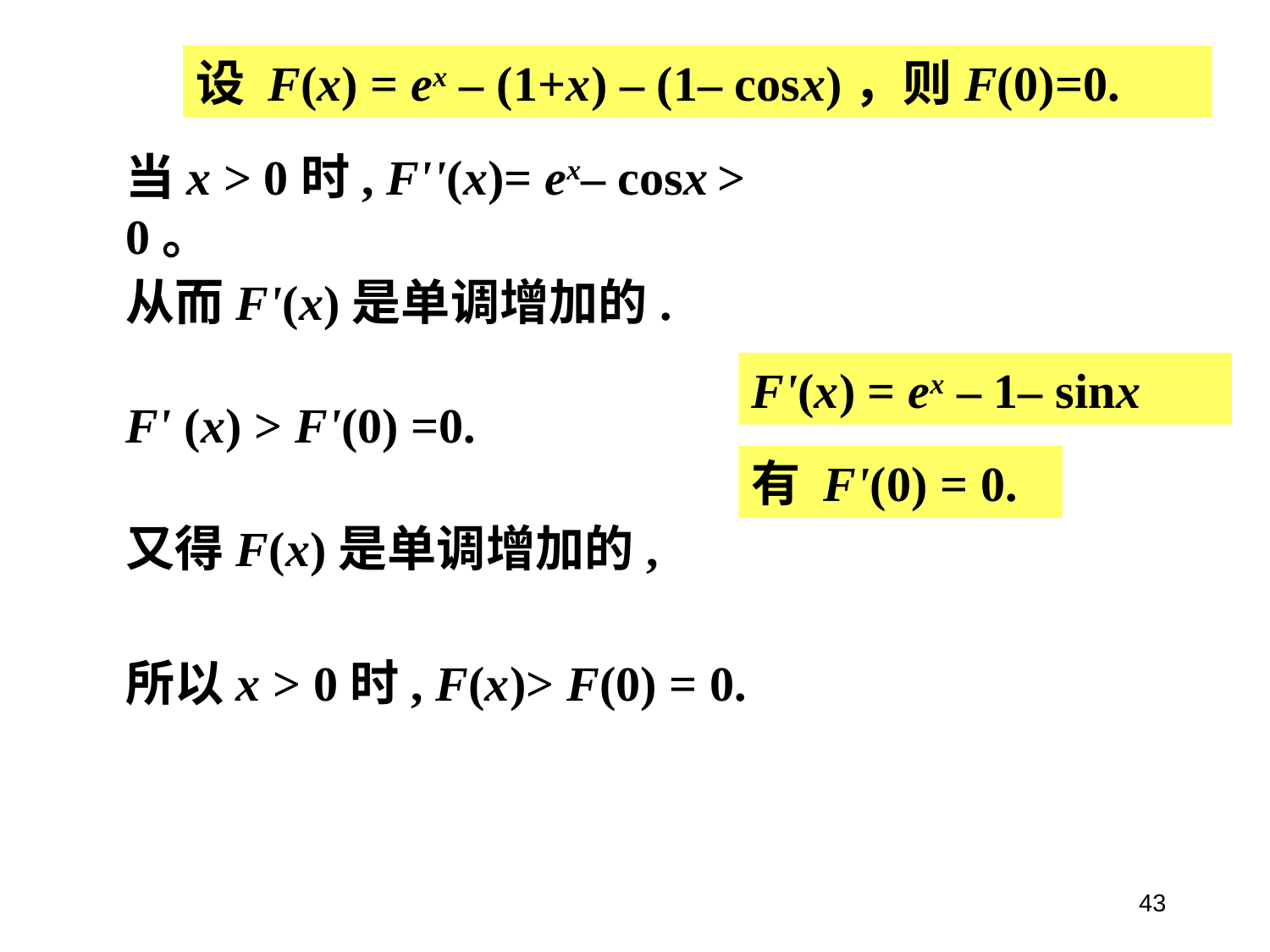

设 F(x) = ex – (1+x) – (1– cosx)，则F(0)=0.
当x > 0时, F''(x)= ex– cosx > 0。
从而F'(x)是单调增加的.
F'(x) = ex – 1– sinx
F' (x) > F'(0) =0.
有 F'(0) = 0.
又得F(x)是单调增加的,
所以x > 0时, F(x)> F(0) = 0.
43